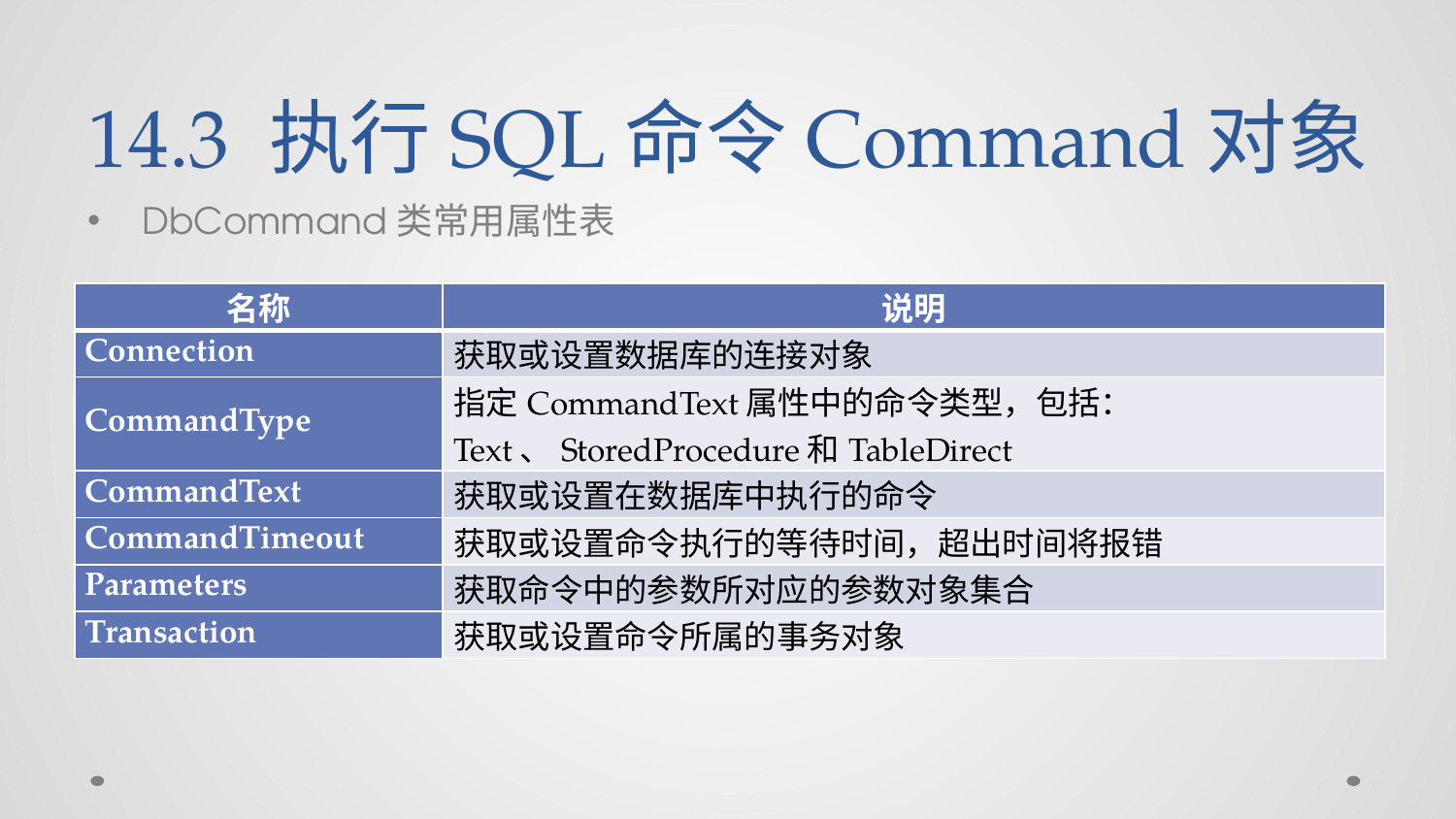

# 14.3 执行SQL命令Command对象
DbCommand类常用属性表

| 名称 | 说明 |
| --- | --- |
| Connection | 获取或设置数据库的连接对象 |
| CommandType | 指定CommandText属性中的命令类型，包括：Text、StoredProcedure和TableDirect |
| CommandText | 获取或设置在数据库中执行的命令 |
| CommandTimeout | 获取或设置命令执行的等待时间，超出时间将报错 |
| Parameters | 获取命令中的参数所对应的参数对象集合 |
| Transaction | 获取或设置命令所属的事务对象 |